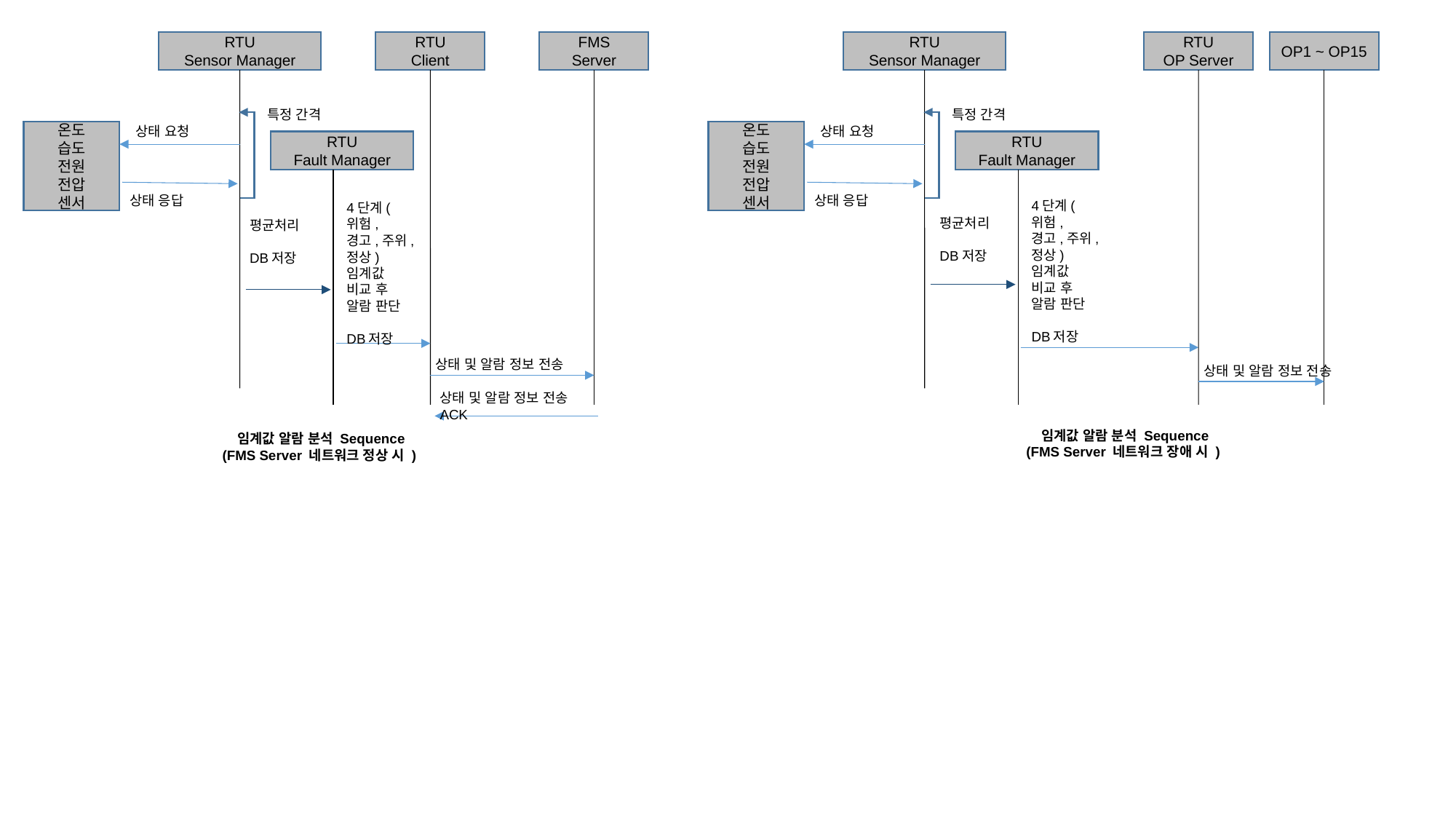

RTU
Sensor Manager
RTU
Client
FMS
Server
RTU
Sensor Manager
RTU
OP Server
OP1 ~ OP15
특정 간격
특정 간격

상태 요청
상태 요청
온도
습도
전원
전압
센서
온도
습도
전원
전압
센서
RTU
Fault Manager
RTU
Fault Manager
상태 응답
상태 응답
4단계(위험, 경고,주위,정상) 임계값 비교 후 알람 판단

DB저장
4단계(위험, 경고,주위,정상) 임계값 비교 후 알람 판단

DB저장
평균처리

DB저장
평균처리

DB저장
상태 및 알람 정보 전송
상태 및 알람 정보 전송
상태 및 알람 정보 전송 ACK
임계값 알람 분석 Sequence
(FMS Server 네트워크 장애 시 )
임계값 알람 분석 Sequence
(FMS Server 네트워크 정상 시 )